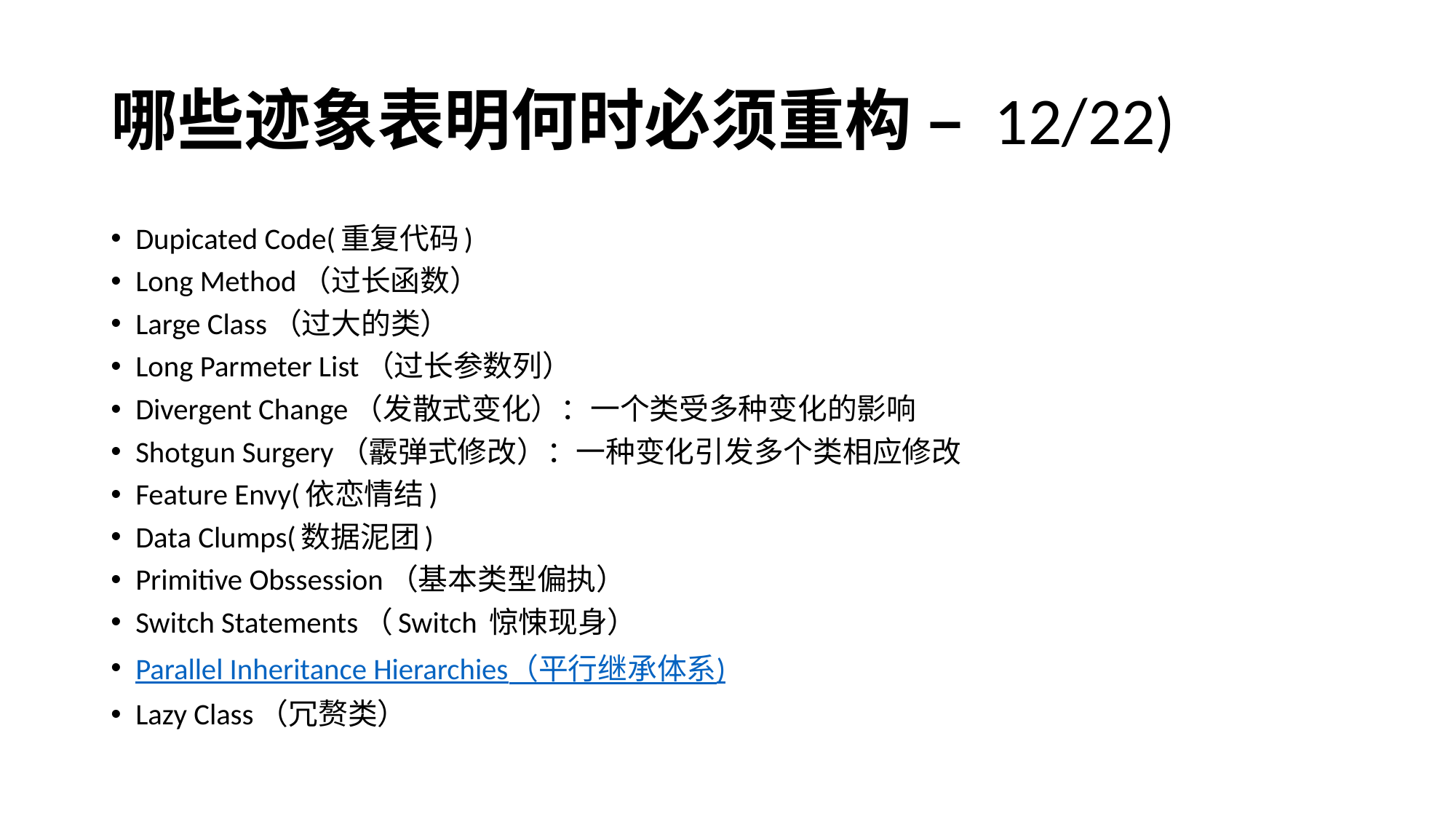

# 哪些迹象表明何时必须重构 – 12/22)
Dupicated Code(重复代码)
Long Method（过长函数）
Large Class（过大的类）
Long Parmeter List（过长参数列）
Divergent Change（发散式变化）：一个类受多种变化的影响
Shotgun Surgery（霰弹式修改）：一种变化引发多个类相应修改
Feature Envy(依恋情结)
Data Clumps(数据泥团)
Primitive Obssession（基本类型偏执）
Switch Statements（Switch 惊悚现身）
Parallel Inheritance Hierarchies（平行继承体系)
Lazy Class（冗赘类）